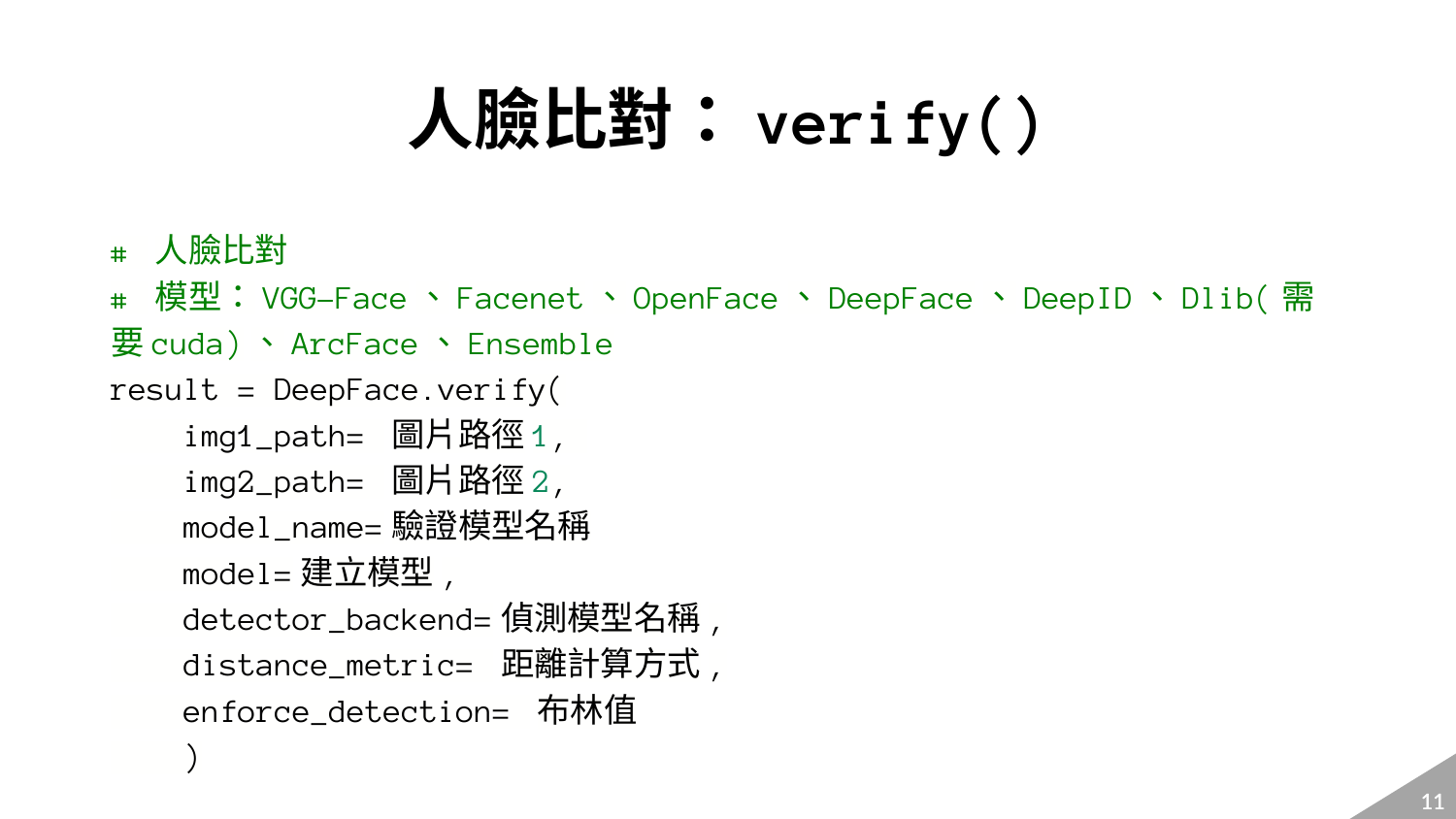

# 人臉比對：verify()
# 人臉比對
# 模型：VGG-Face、Facenet、OpenFace、DeepFace、DeepID、Dlib(需要cuda)、ArcFace、Ensemble
result = DeepFace.verify(
    img1_path= 圖片路徑1,
    img2_path= 圖片路徑2,
    model_name=驗證模型名稱
    model=建立模型,
    detector_backend=偵測模型名稱,
    distance_metric= 距離計算方式,
    enforce_detection= 布林值
    )
11
11